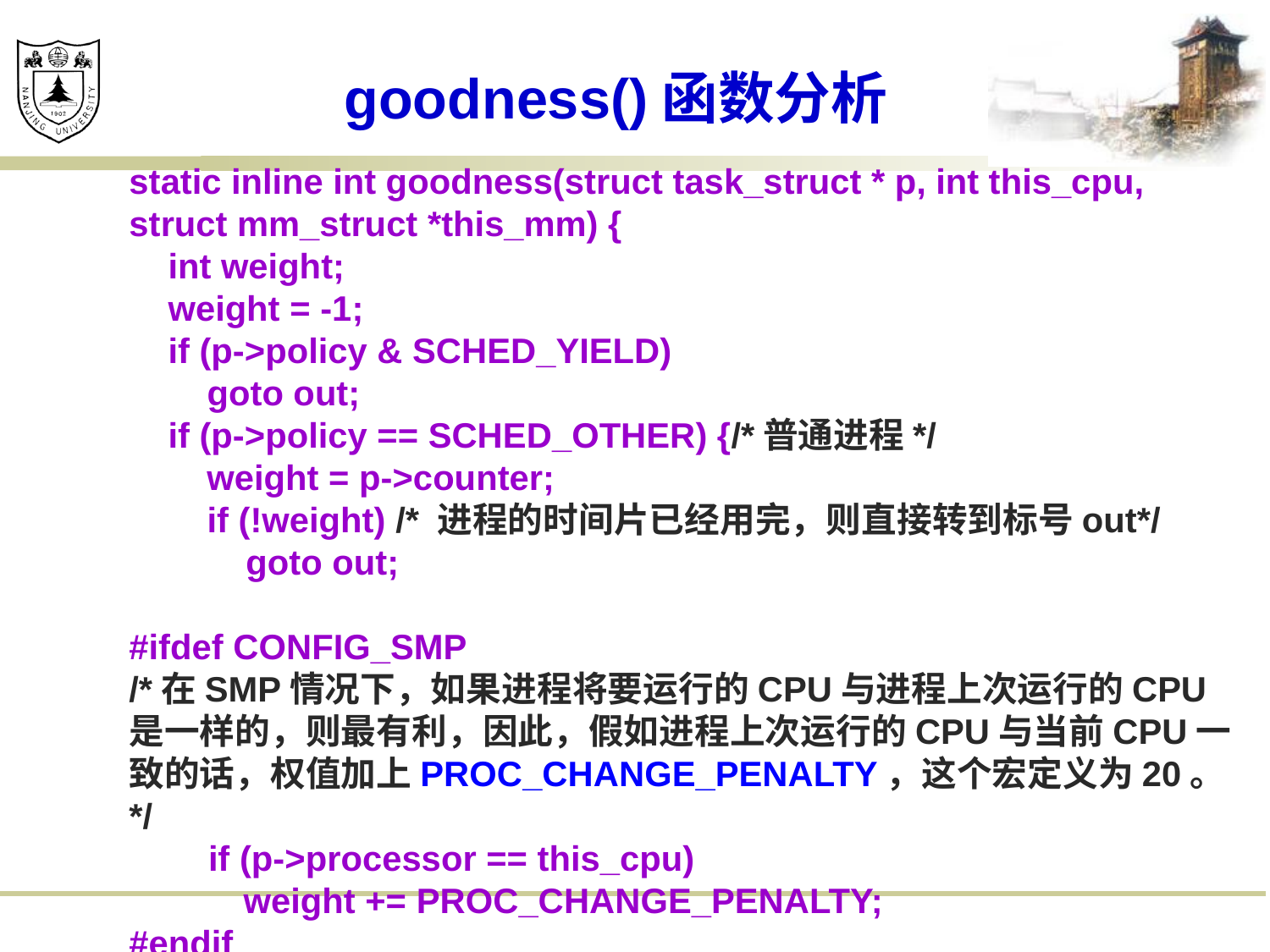

# goodness()函数分析
static inline int goodness(struct task_struct * p, int this_cpu, struct mm_struct *this_mm) {
    int weight;
    weight = -1;
    if (p->policy & SCHED_YIELD)
        goto out;
    if (p->policy == SCHED_OTHER) {/*普通进程*/
        weight = p->counter;
        if (!weight) /* 进程的时间片已经用完，则直接转到标号out*/
            goto out;

#ifdef CONFIG_SMP
/*在SMP情况下，如果进程将要运行的CPU与进程上次运行的CPU是一样的，则最有利，因此，假如进程上次运行的CPU与当前CPU一致的话，权值加上PROC_CHANGE_PENALTY，这个宏定义为20。*/
　　if (p->processor == this_cpu)
　　　weight += PROC_CHANGE_PENALTY;
#endif
223